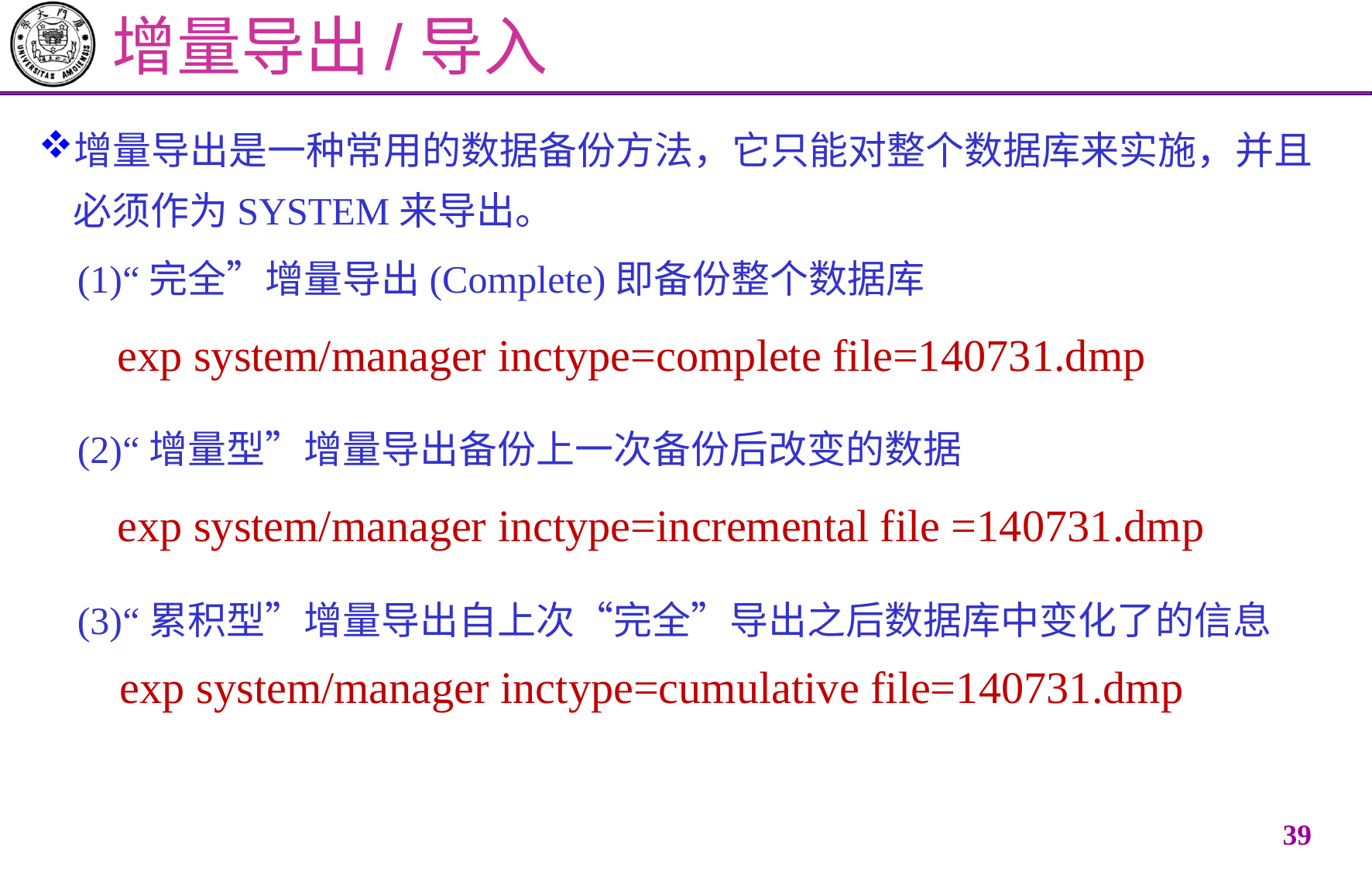

# 增量导出/导入
增量导出是一种常用的数据备份方法，它只能对整个数据库来实施，并且必须作为SYSTEM来导出。
    (1)“完全”增量导出(Complete)即备份整个数据库
       exp system/manager inctype=complete file=140731.dmp

    (2)“增量型”增量导出备份上一次备份后改变的数据
       exp system/manager inctype=incremental file =140731.dmp

    (3)“累积型”增量导出自上次“完全”导出之后数据库中变化了的信息
       exp system/manager inctype=cumulative file=140731.dmp

39